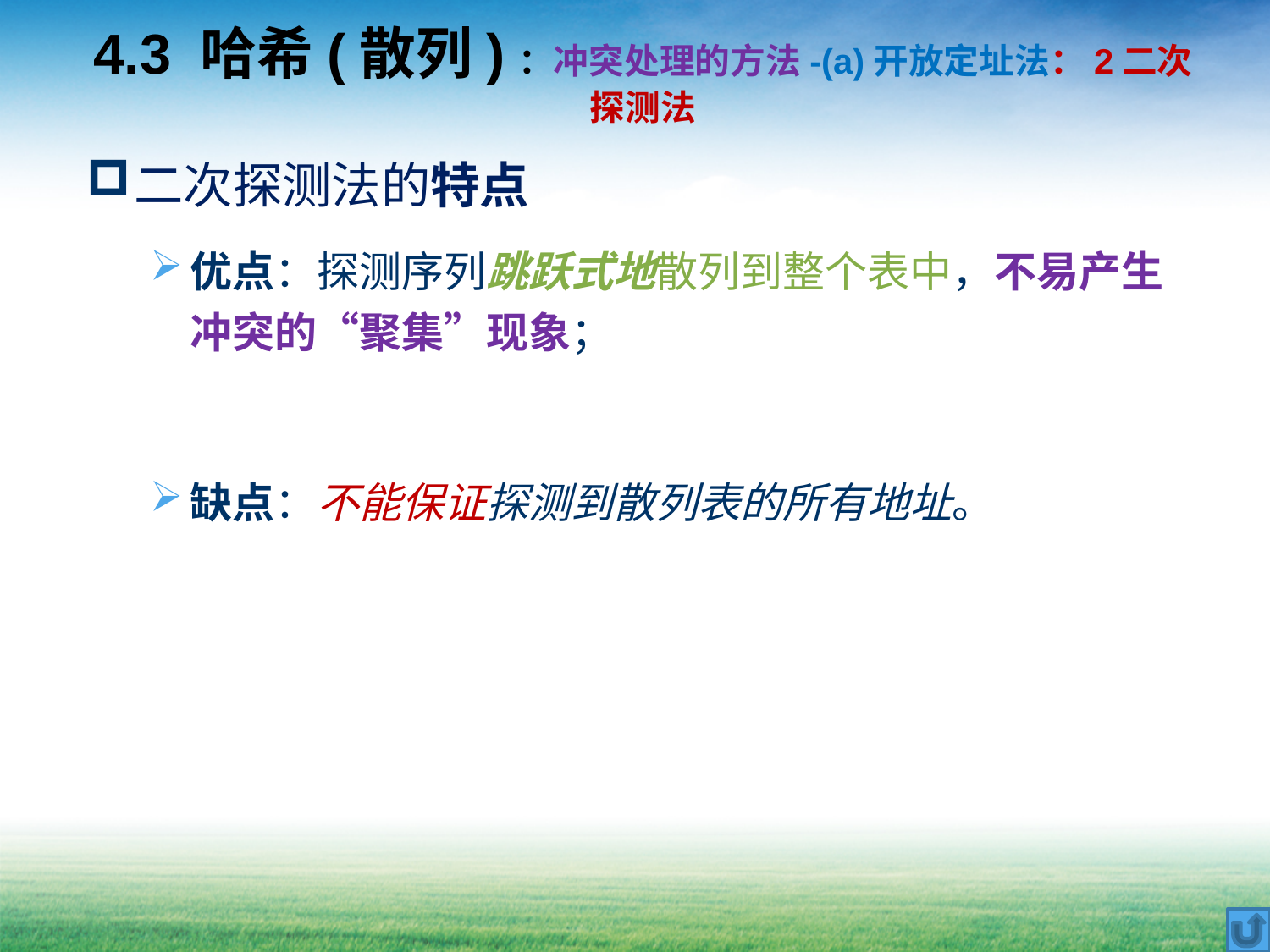

# 4.3 哈希(散列)：冲突处理的方法-(a)开放定址法：2二次探测法
二次探测法的特点
优点：探测序列跳跃式地散列到整个表中，不易产生冲突的“聚集”现象；

缺点：不能保证探测到散列表的所有地址。